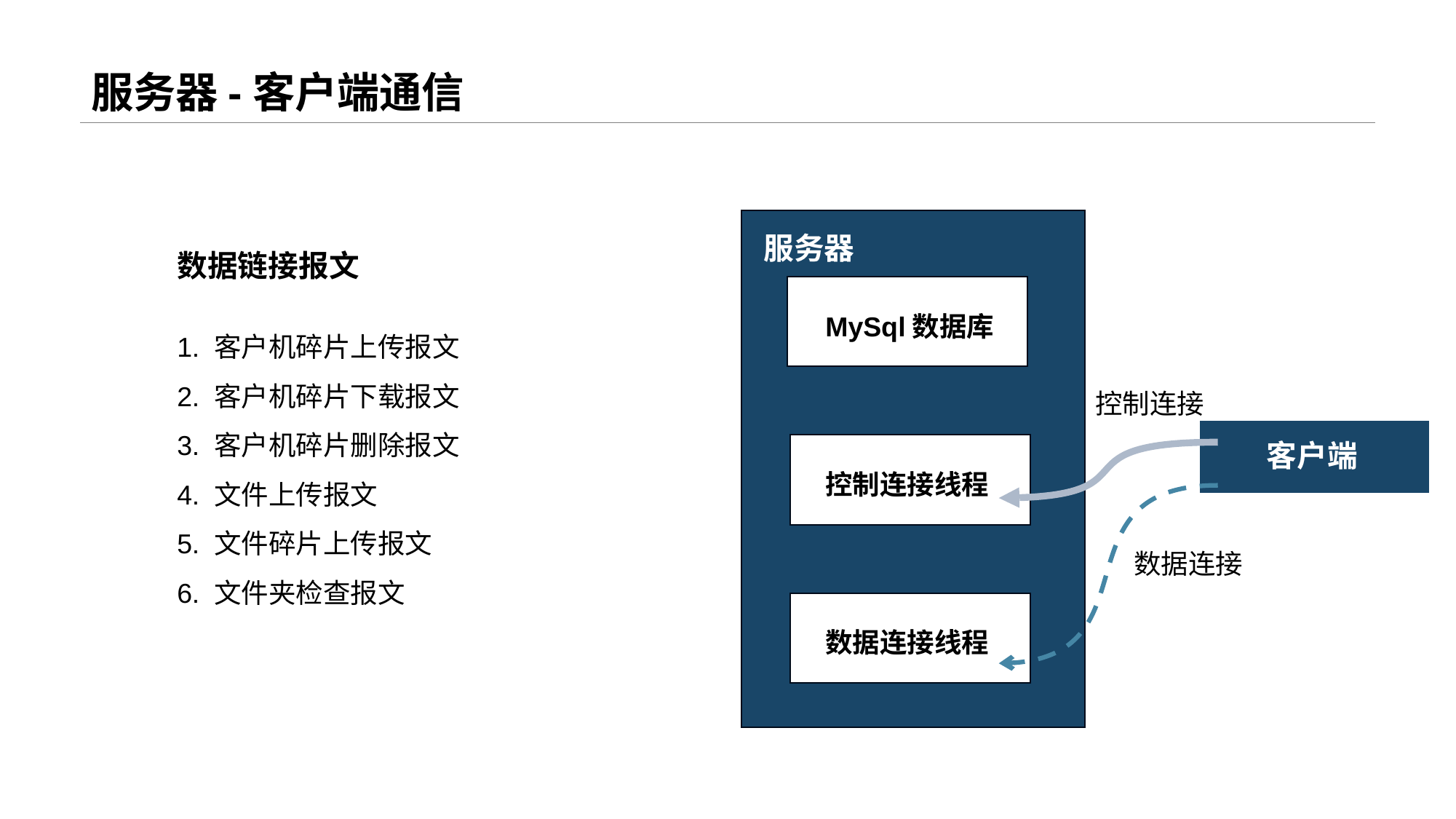

# 服务器-客户端通信

服务器

MySql数据库

控制连接线程

数据连接线程
数据链接报文
1. 客户机碎片上传报文
2. 客户机碎片下载报文
3. 客户机碎片删除报文
4. 文件上传报文
5. 文件碎片上传报文
6. 文件夹检查报文
控制连接

客户端
数据连接